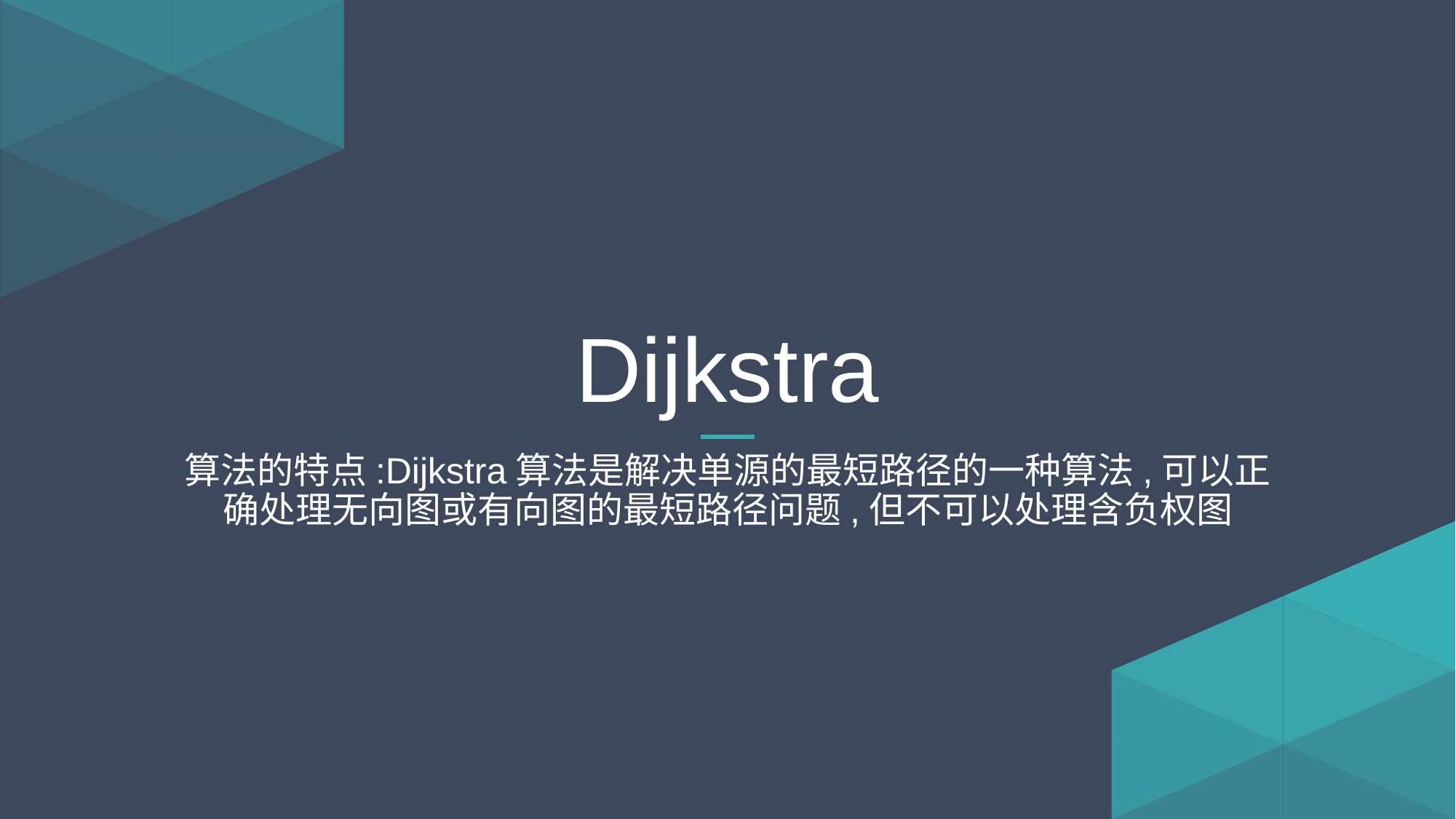

# Dijkstra
算法的特点:Dijkstra算法是解决单源的最短路径的一种算法,可以正确处理无向图或有向图的最短路径问题,但不可以处理含负权图